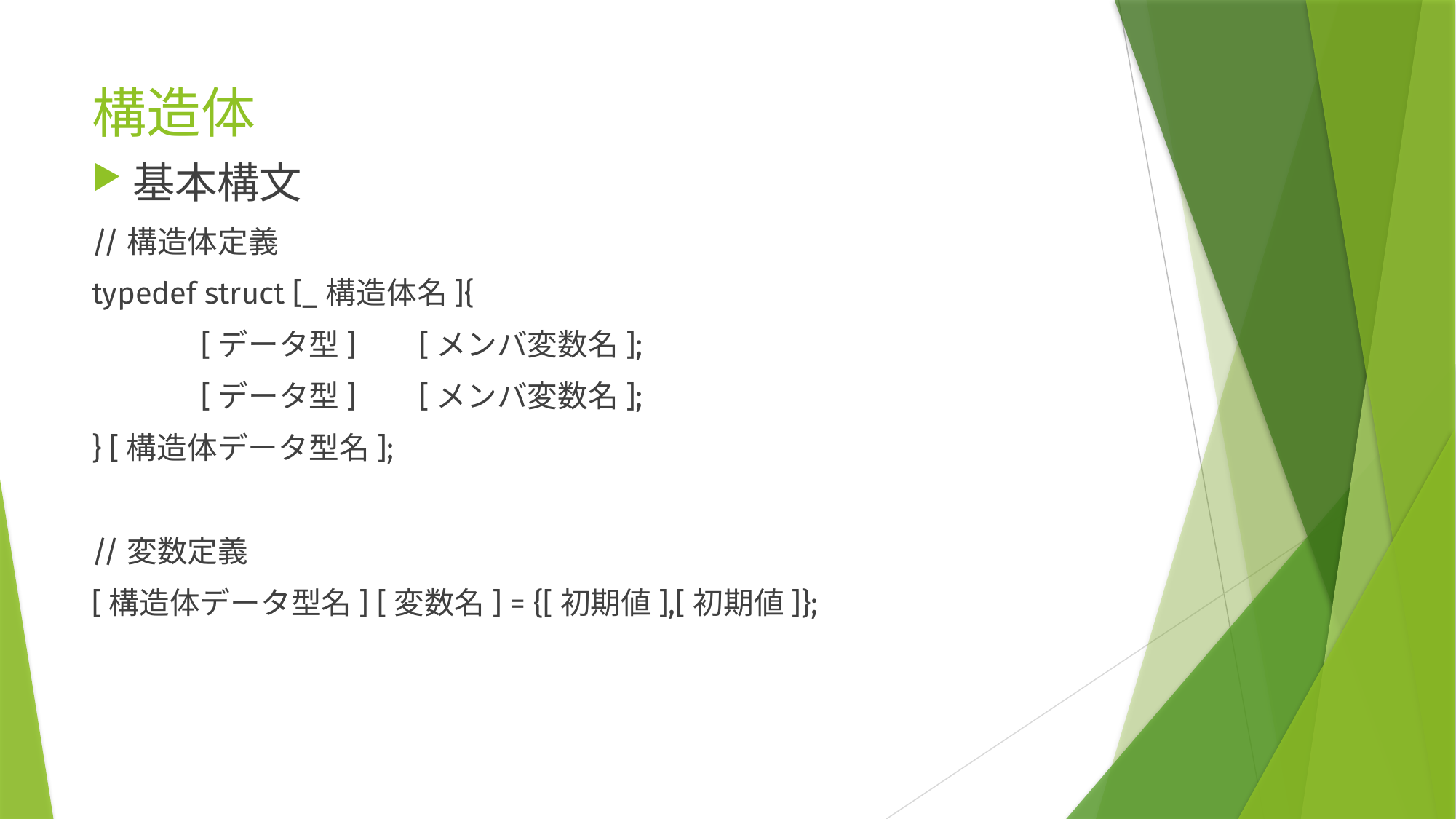

# 構造体
基本構文
//構造体定義
typedef struct [_構造体名]{
	[データ型]	[メンバ変数名];
	[データ型]	[メンバ変数名];
} [構造体データ型名];

//変数定義
[構造体データ型名] [変数名] = {[初期値],[初期値]};